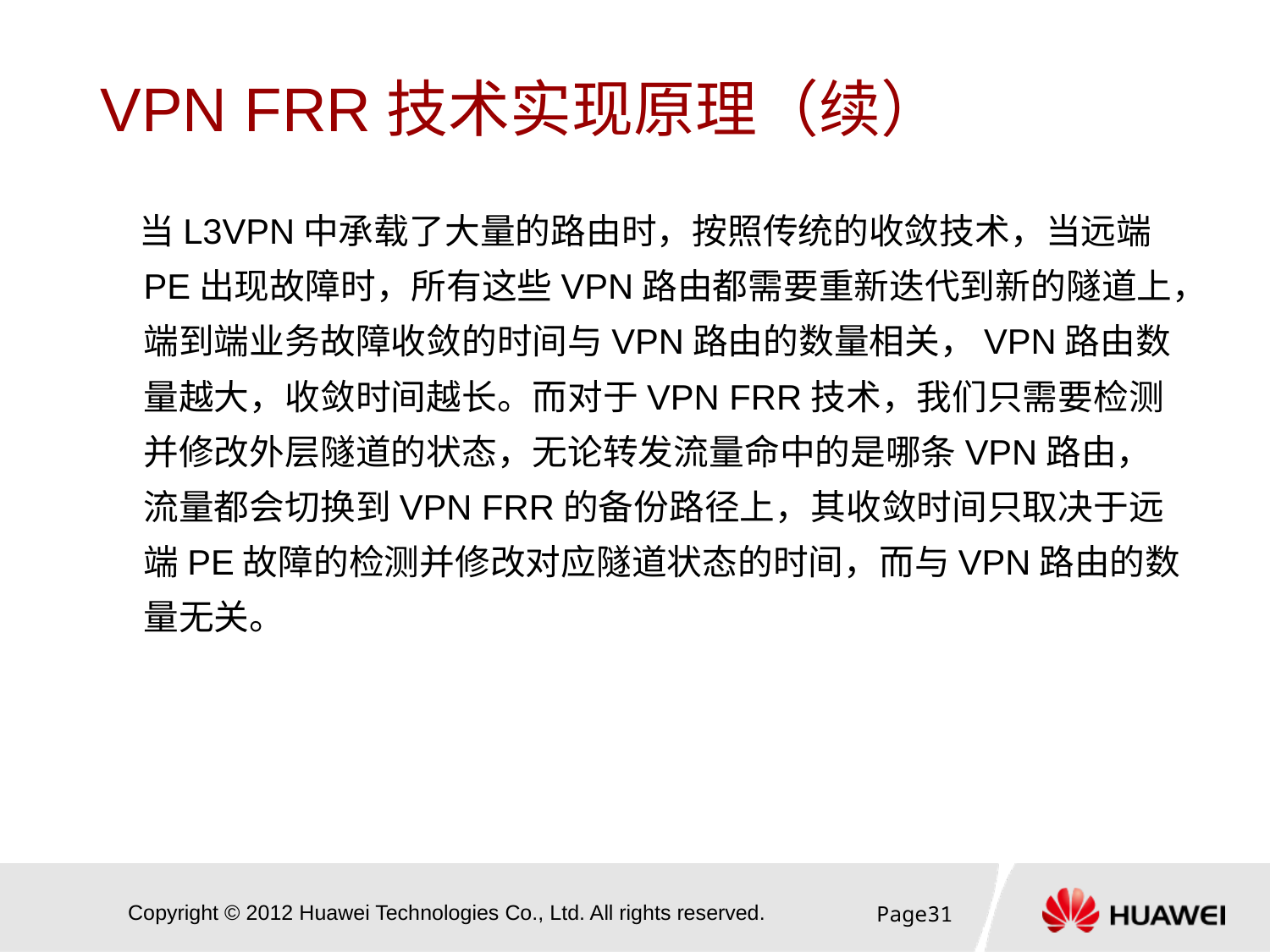

# VPN FRR技术实现原理（续）
当L3VPN中承载了大量的路由时，按照传统的收敛技术，当远端PE出现故障时，所有这些VPN路由都需要重新迭代到新的隧道上，端到端业务故障收敛的时间与VPN路由的数量相关，VPN路由数量越大，收敛时间越长。而对于VPN FRR技术，我们只需要检测并修改外层隧道的状态，无论转发流量命中的是哪条VPN路由，流量都会切换到VPN FRR的备份路径上，其收敛时间只取决于远端PE故障的检测并修改对应隧道状态的时间，而与VPN路由的数量无关。

Page31